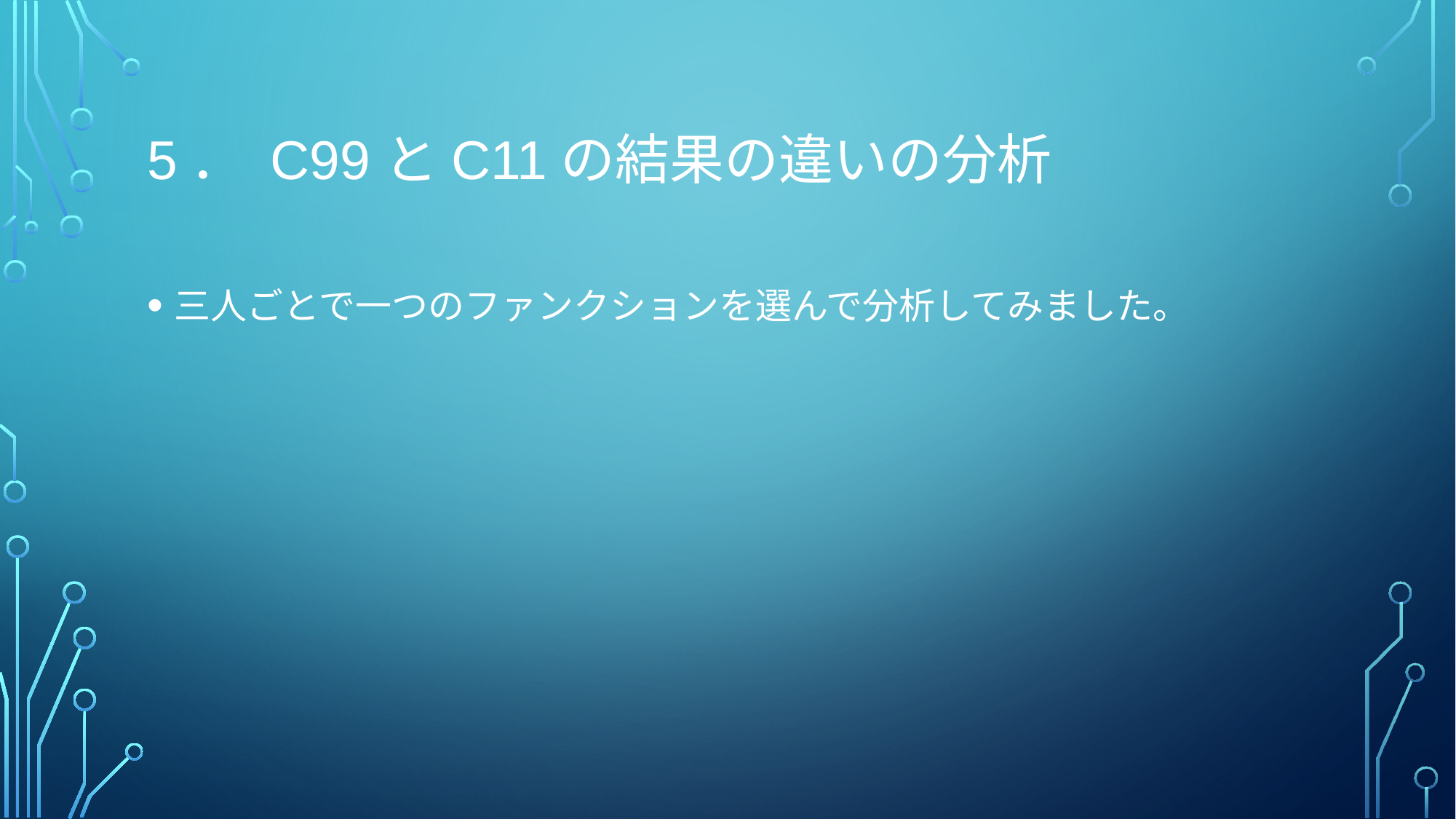

# 5． C99とC11の結果の違いの分析
三人ごとで一つのファンクションを選んで分析してみました。